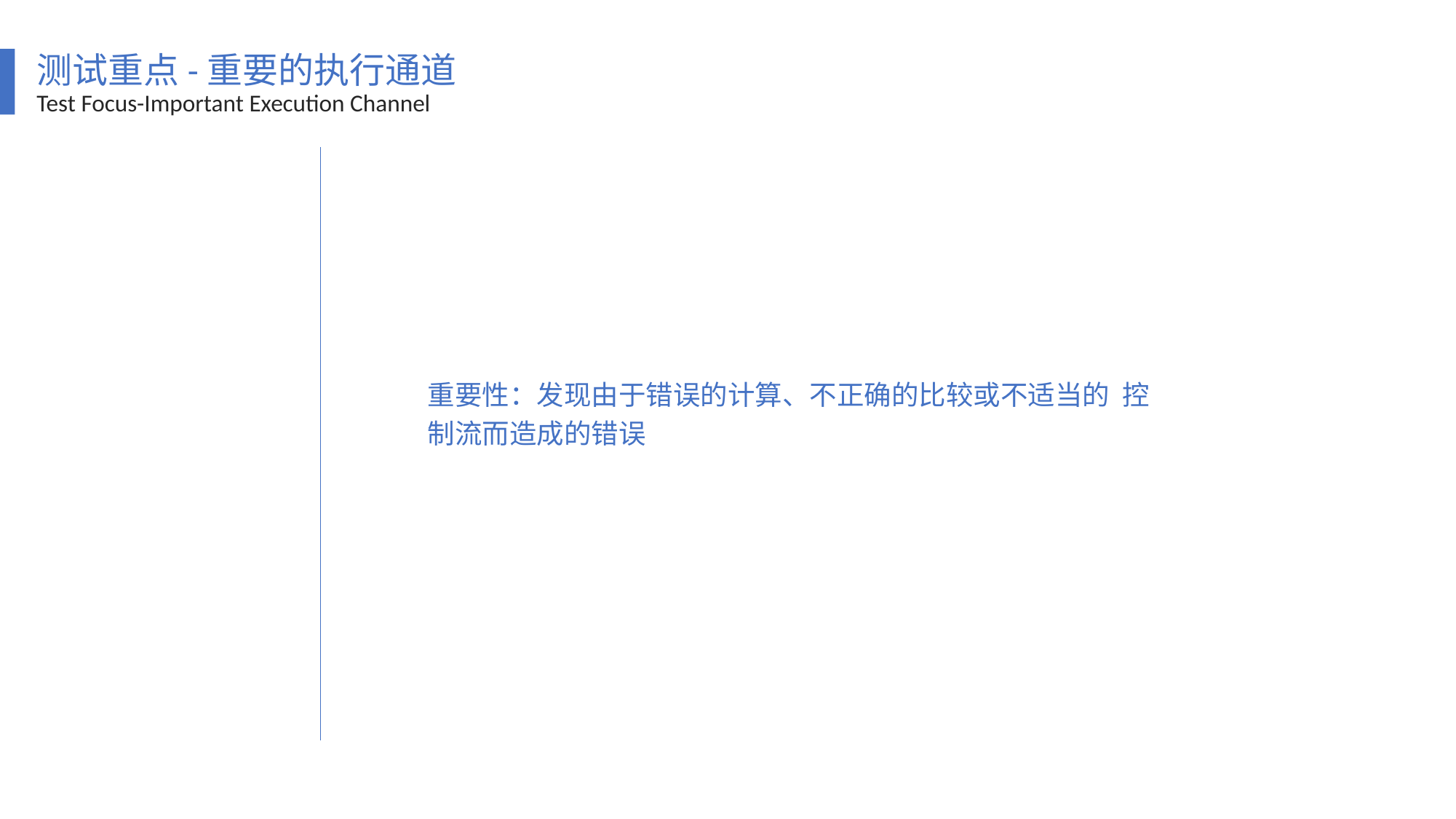

测试重点-重要的执行通道
Test Focus-Important Execution Channel
重要性：发现由于错误的计算、不正确的比较或不适当的  控制流而造成的错误